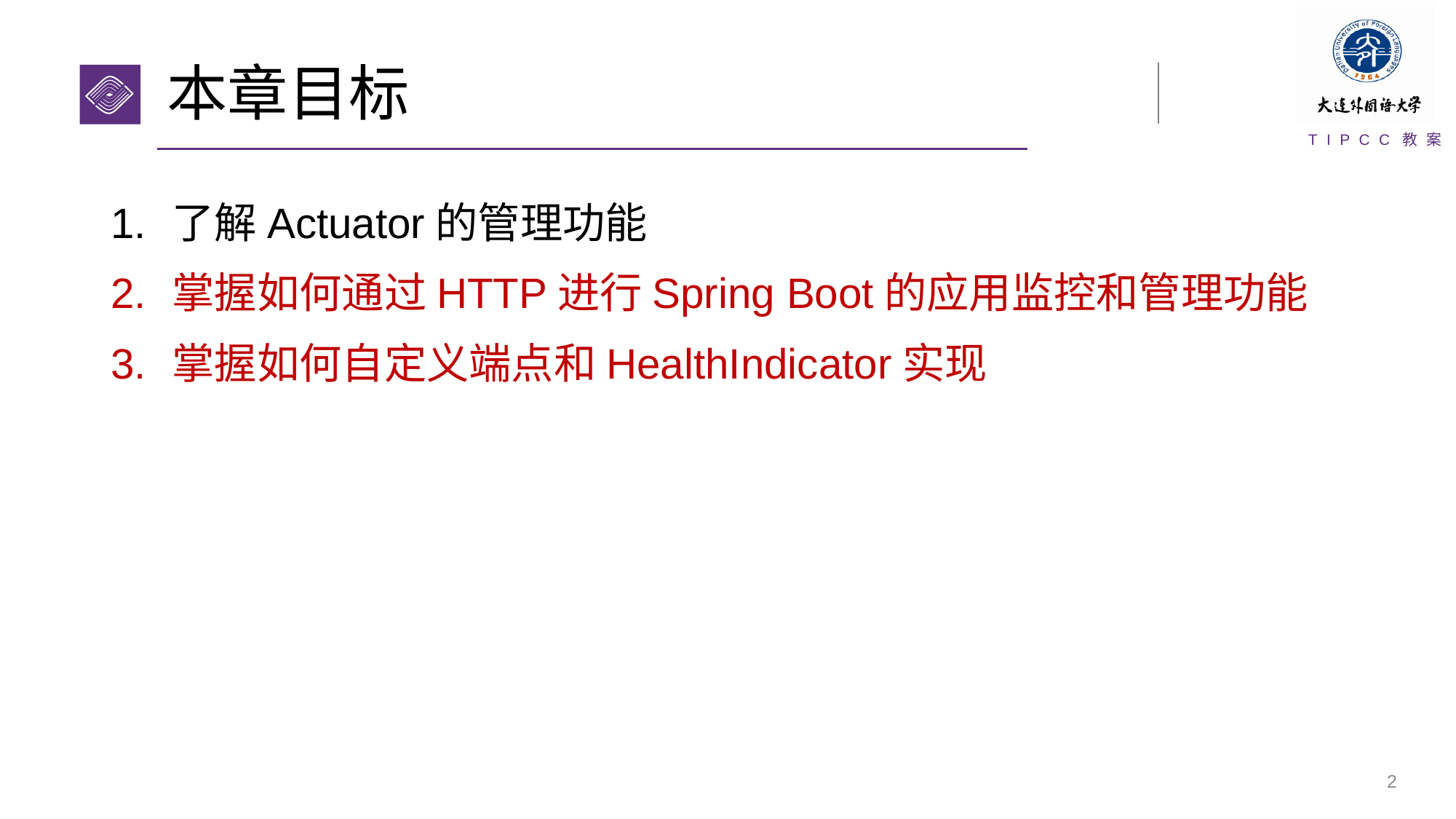

# 本章目标
了解Actuator的管理功能
掌握如何通过HTTP进行Spring Boot的应用监控和管理功能
掌握如何自定义端点和HealthIndicator实现
2